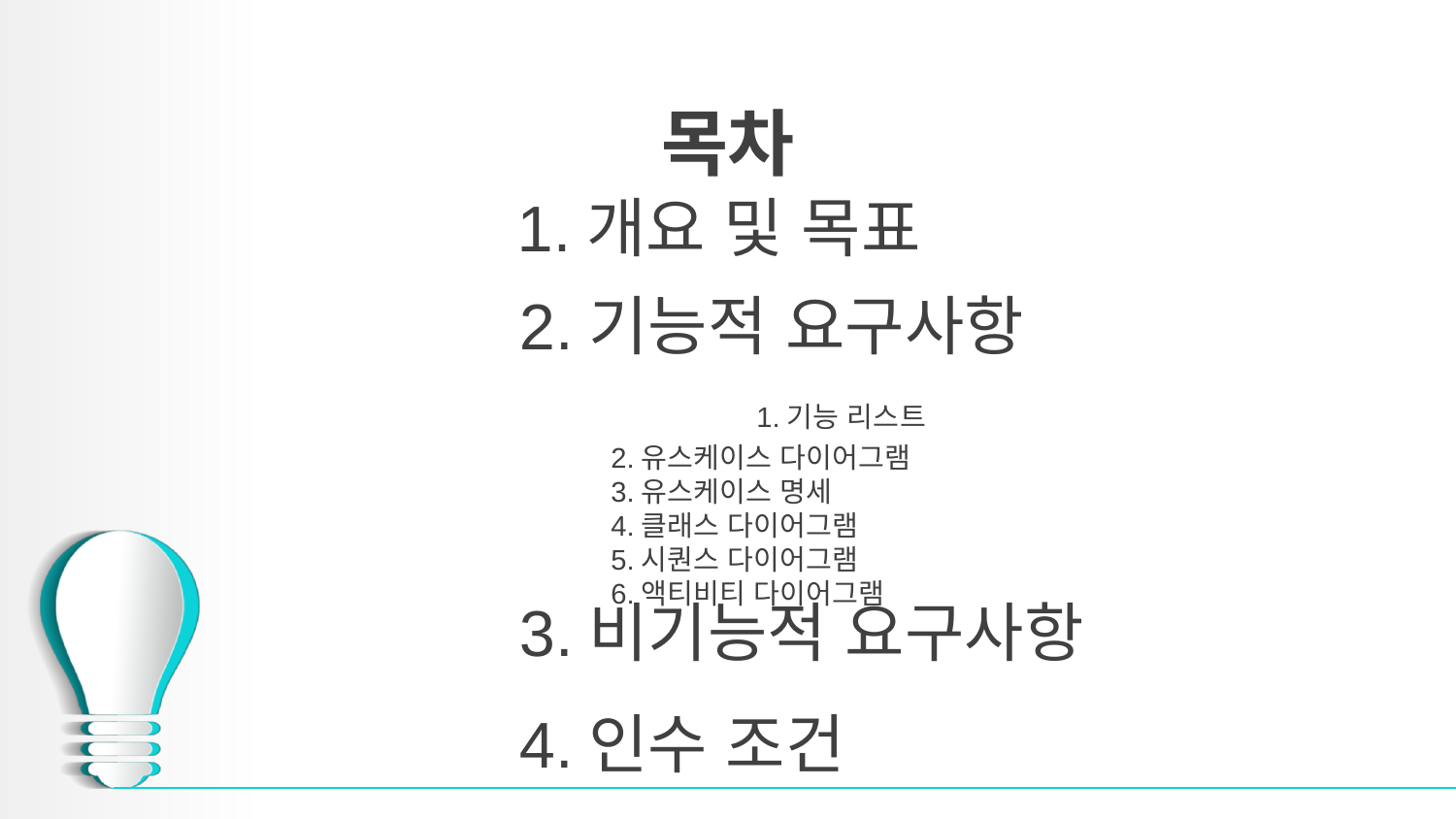

# 목차
   1.개요 및 목표

   2.기능적 요구사항                                	1.기능 리스트
     	2.유스케이스 다이어그램
     	3.유스케이스 명세
     	4.클래스 다이어그램
     	5.시퀀스 다이어그램
     	6.액티비티 다이어그램
   3.비기능적 요구사항
   4.인수 조건